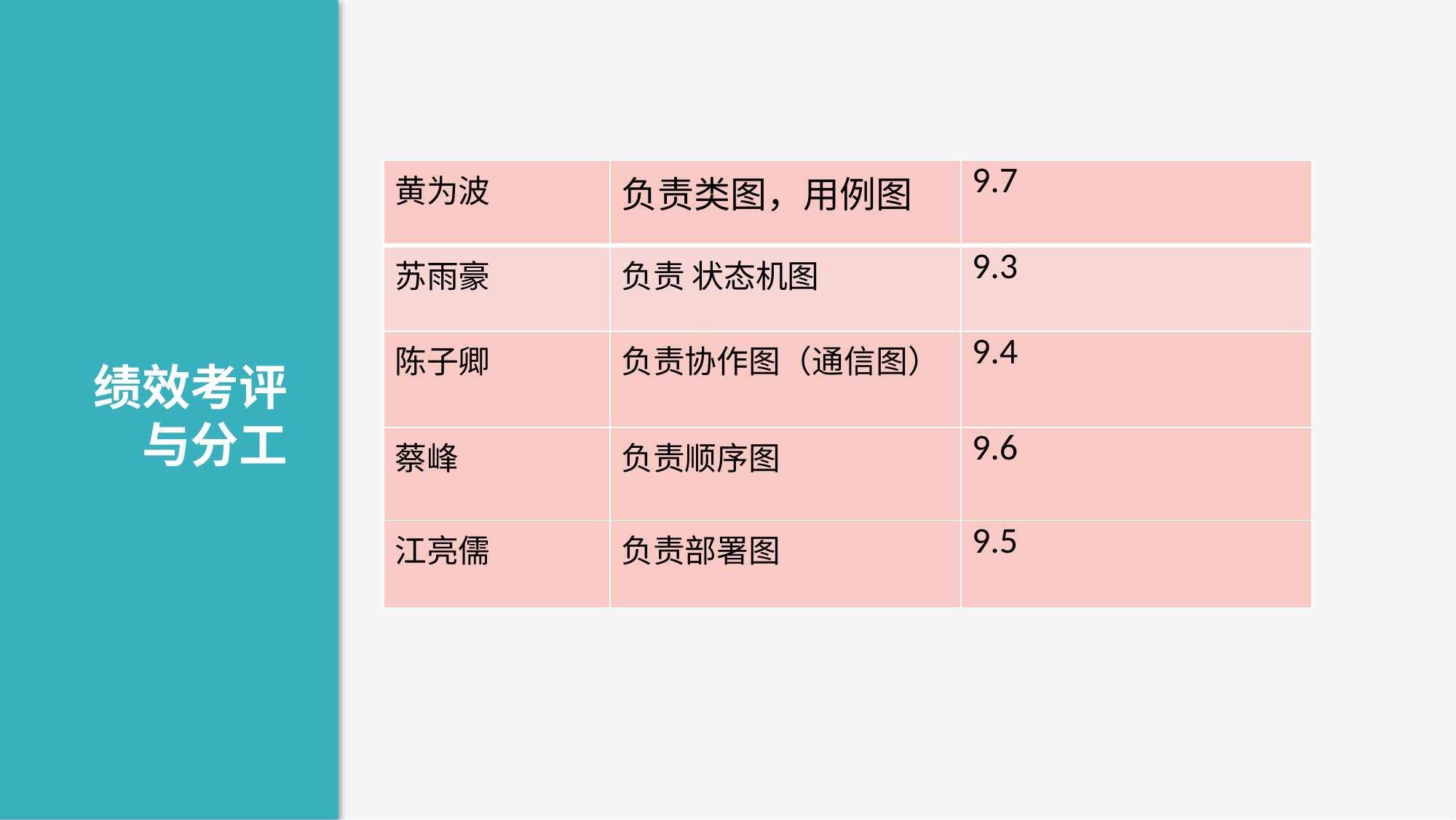

| 黄为波 | 负责类图，用例图 | 9.7 |
| --- | --- | --- |
| 苏雨豪 | 负责 状态机图 | 9.3 |
| 陈子卿 | 负责协作图（通信图） | 9.4 |
| 蔡峰 | 负责顺序图 | 9.6 |
| 江亮儒 | 负责部署图 | 9.5 |
绩效考评与分工